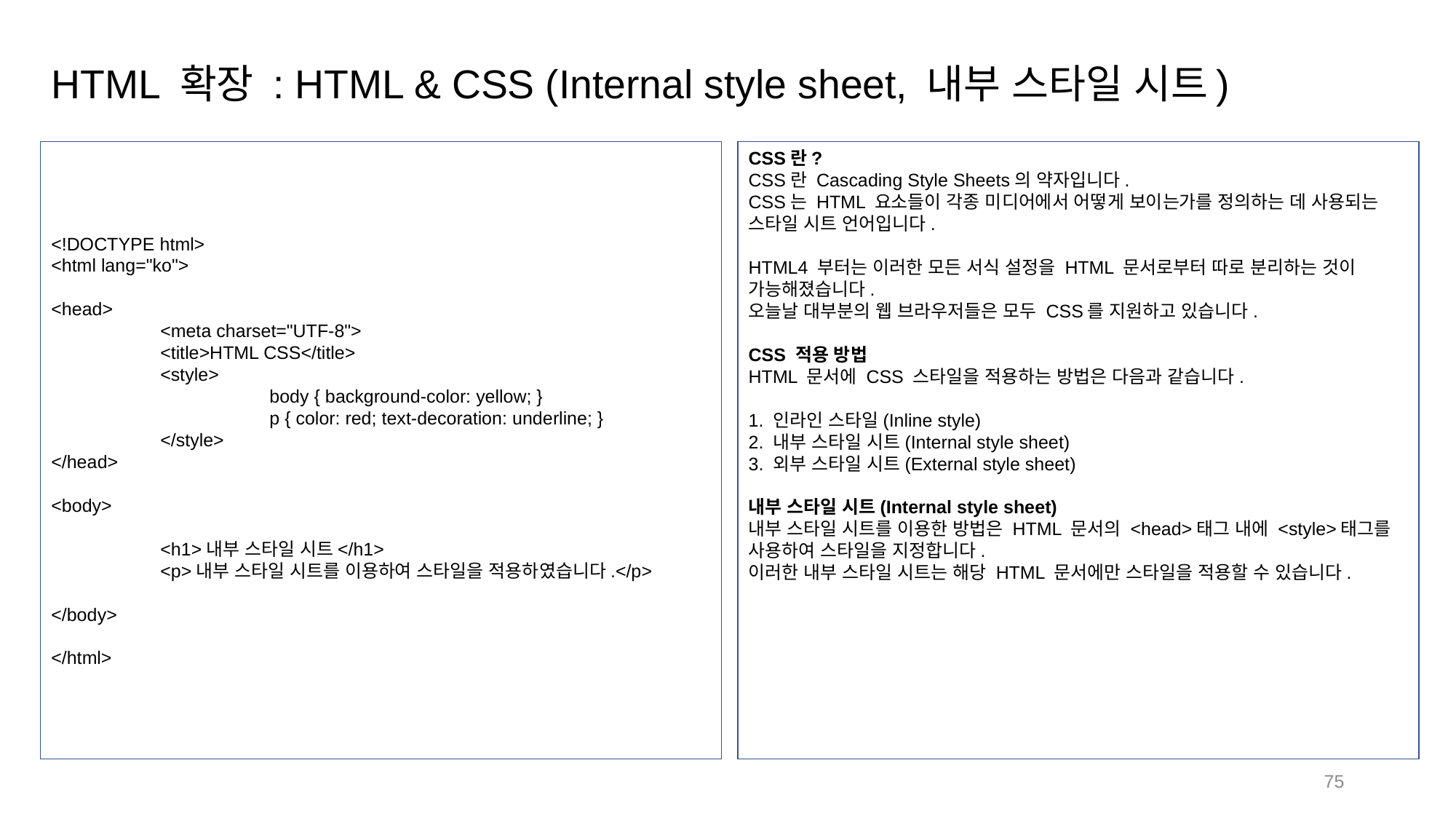

# HTML 확장 : HTML & CSS (Internal style sheet, 내부 스타일 시트)
<!DOCTYPE html>
<html lang="ko">

<head>
	<meta charset="UTF-8">
	<title>HTML CSS</title>
	<style>
		body { background-color: yellow; }
		p { color: red; text-decoration: underline; }
	</style>
</head>

<body>

	<h1>내부 스타일 시트</h1>
	<p>내부 스타일 시트를 이용하여 스타일을 적용하였습니다.</p>

</body>

</html>
CSS란?
CSS란 Cascading Style Sheets의 약자입니다.
CSS는 HTML 요소들이 각종 미디어에서 어떻게 보이는가를 정의하는 데 사용되는 스타일 시트 언어입니다.

HTML4 부터는 이러한 모든 서식 설정을 HTML 문서로부터 따로 분리하는 것이 가능해졌습니다.
오늘날 대부분의 웹 브라우저들은 모두 CSS를 지원하고 있습니다.

CSS 적용 방법
HTML 문서에 CSS 스타일을 적용하는 방법은 다음과 같습니다.

1. 인라인 스타일(Inline style)
2. 내부 스타일 시트(Internal style sheet)
3. 외부 스타일 시트(External style sheet)

내부 스타일 시트(Internal style sheet)
내부 스타일 시트를 이용한 방법은 HTML 문서의 <head>태그 내에 <style>태그를 사용하여 스타일을 지정합니다.
이러한 내부 스타일 시트는 해당 HTML 문서에만 스타일을 적용할 수 있습니다.

75